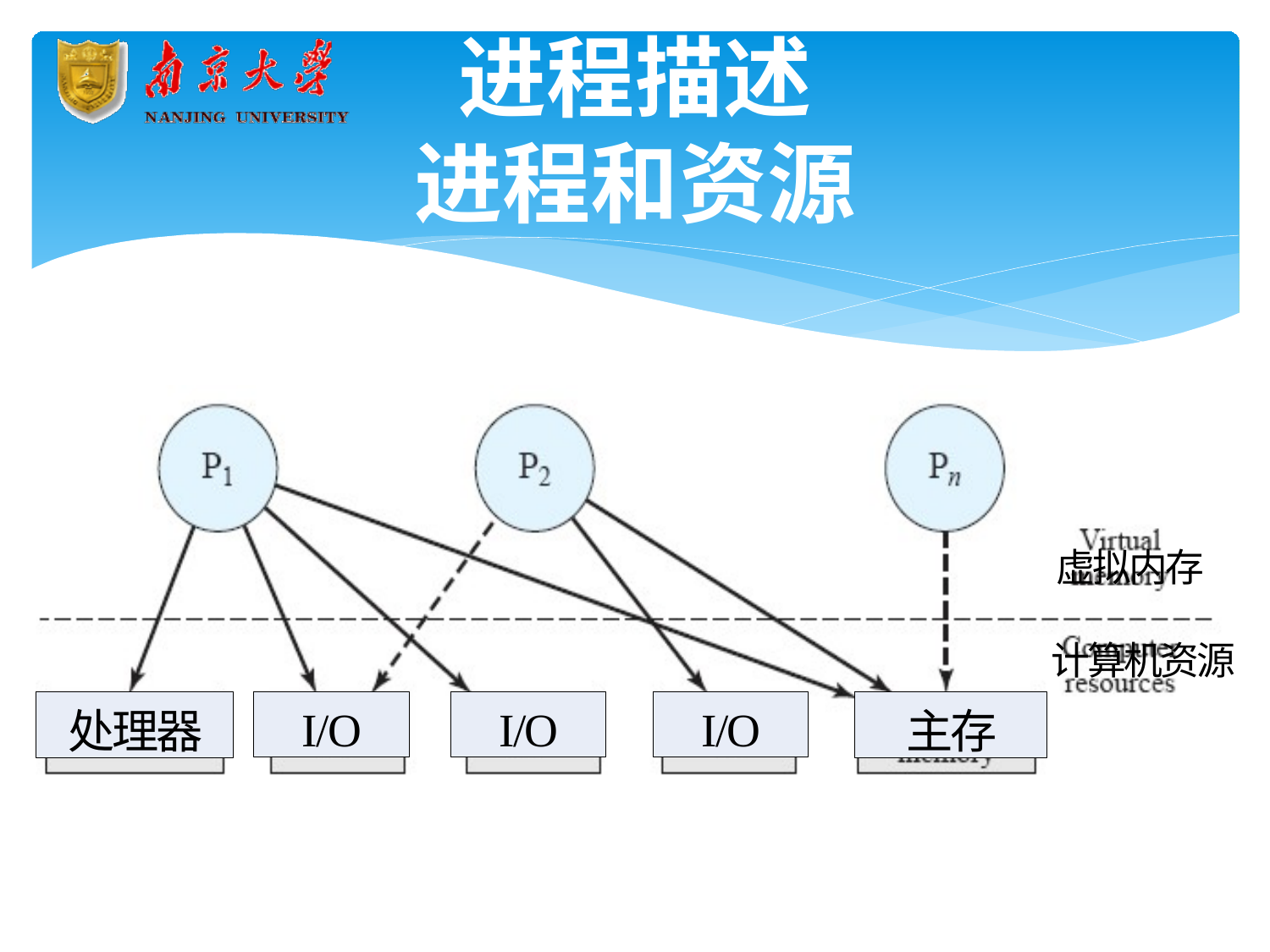

# 进程描述 进程和资源

虚拟内存

计算机资源
处理器
I/O
I/O
I/O
主存